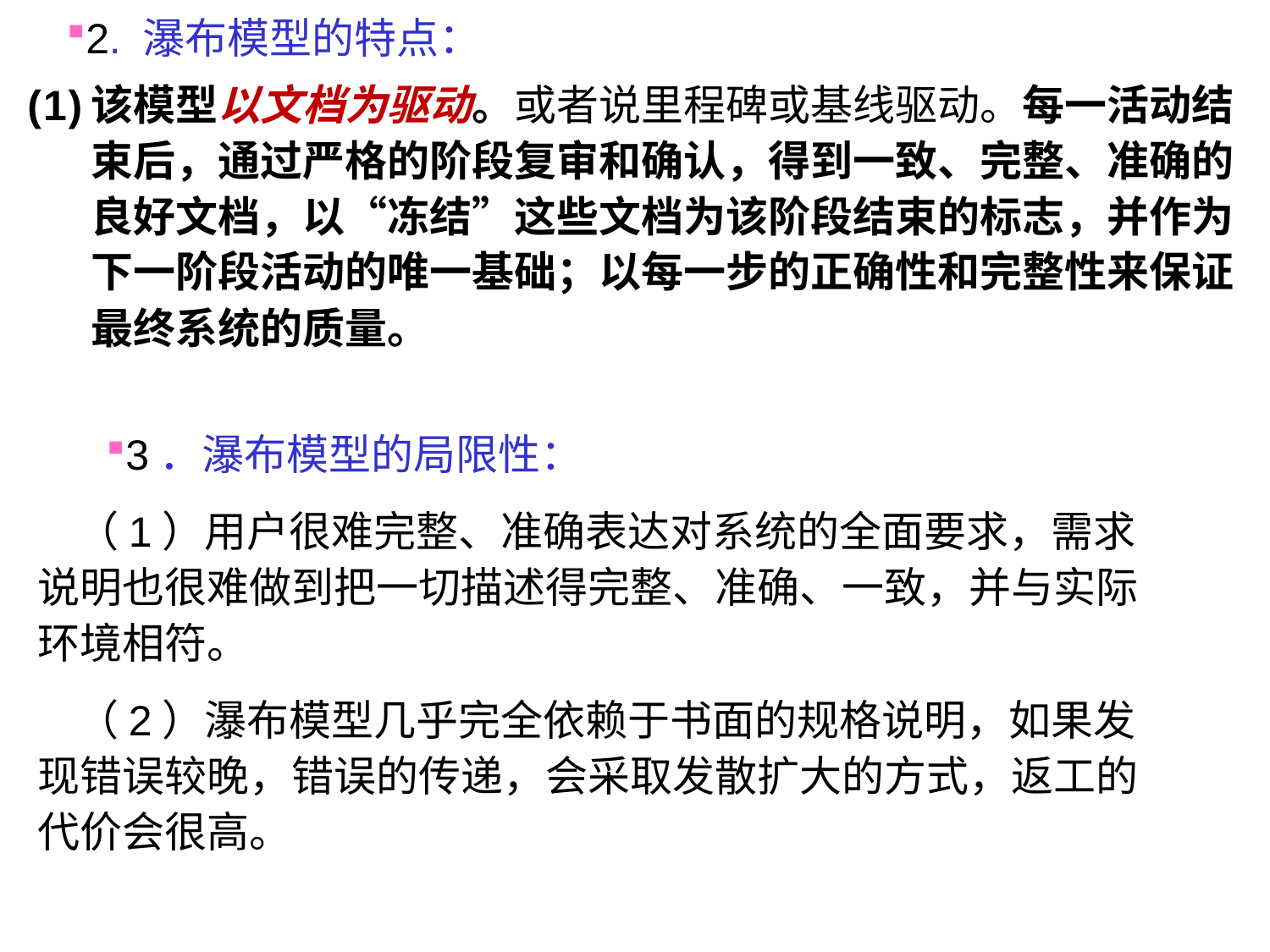

2. 瀑布模型的特点：
该模型以文档为驱动。或者说里程碑或基线驱动。每一活动结束后，通过严格的阶段复审和确认，得到一致、完整、准确的良好文档，以“冻结”这些文档为该阶段结束的标志，并作为下一阶段活动的唯一基础；以每一步的正确性和完整性来保证最终系统的质量。
3．瀑布模型的局限性：
（1）用户很难完整、准确表达对系统的全面要求，需求说明也很难做到把一切描述得完整、准确、一致，并与实际环境相符。
（2）瀑布模型几乎完全依赖于书面的规格说明，如果发现错误较晚，错误的传递，会采取发散扩大的方式，返工的代价会很高。